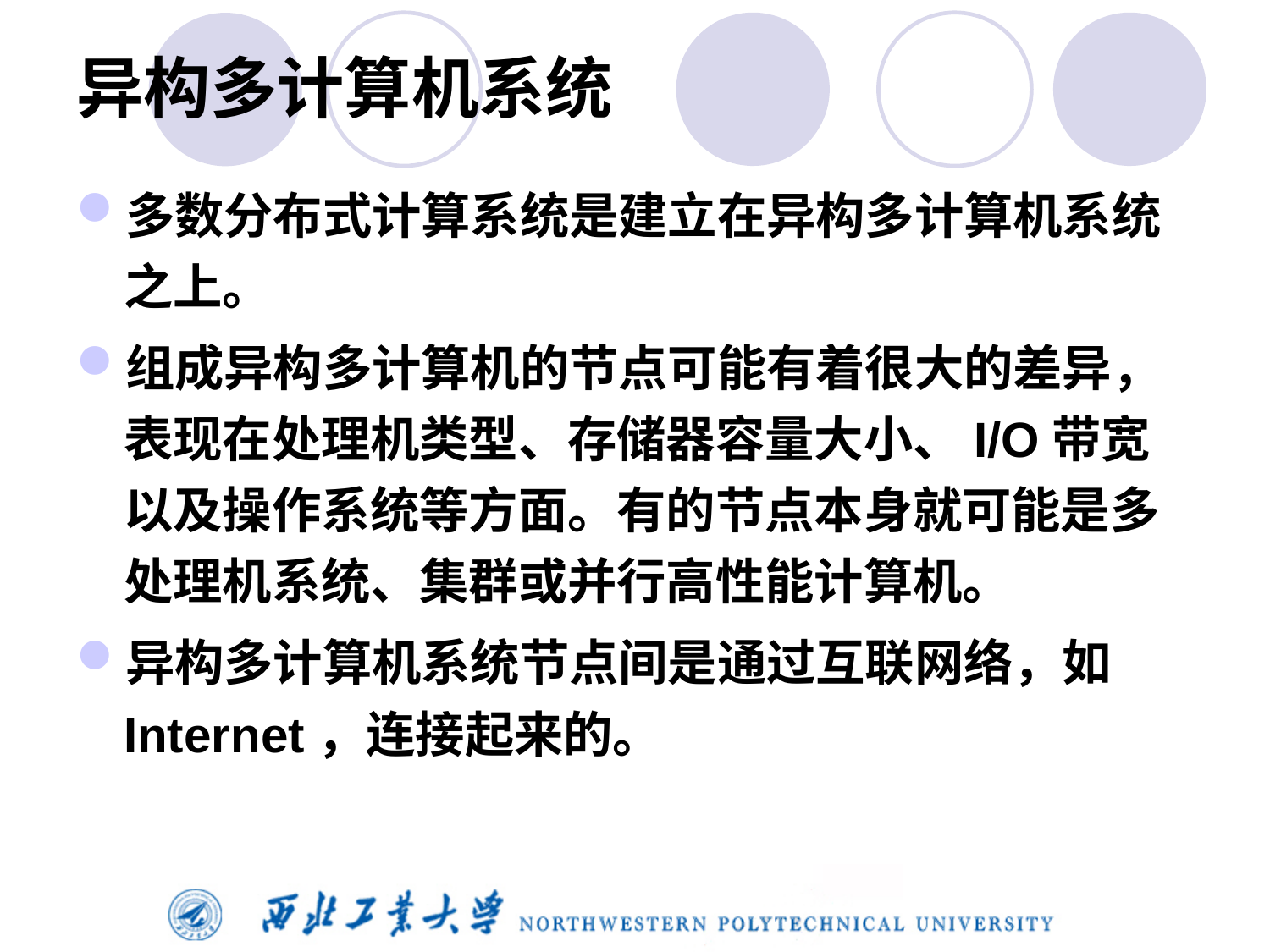

# 异构多计算机系统
多数分布式计算系统是建立在异构多计算机系统之上。
组成异构多计算机的节点可能有着很大的差异，表现在处理机类型、存储器容量大小、I/O带宽以及操作系统等方面。有的节点本身就可能是多处理机系统、集群或并行高性能计算机。
异构多计算机系统节点间是通过互联网络，如Internet，连接起来的。